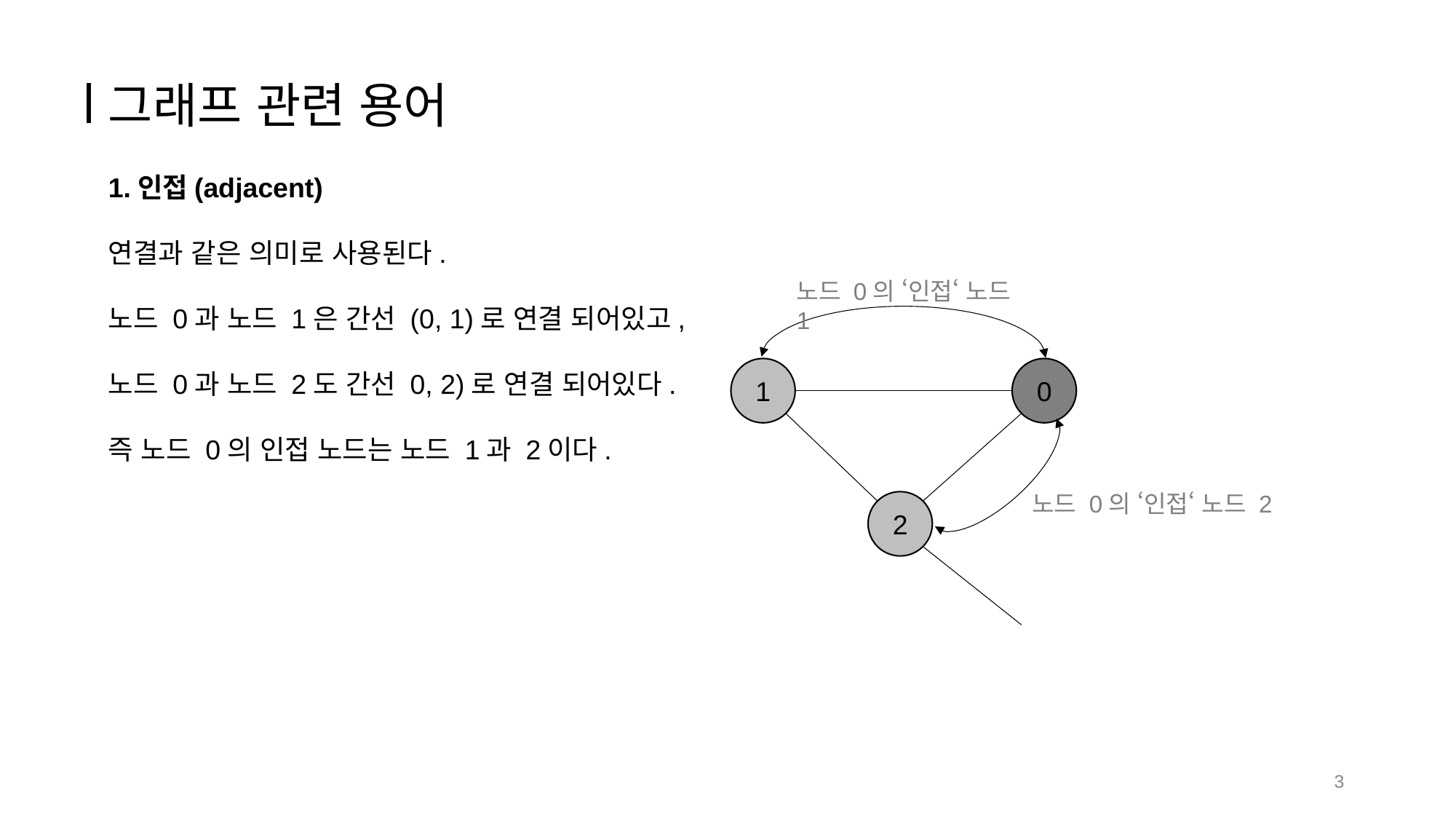

그래프 관련 용어
1.인접(adjacent)

연결과 같은 의미로 사용된다.

노드 0과 노드 1은 간선 (0, 1)로 연결 되어있고,

노드 0과 노드 2도 간선 0, 2)로 연결 되어있다.

즉 노드 0의 인접 노드는 노드 1과 2이다.
노드 0의 ‘인접‘ 노드 1

1
0

노드 0의 ‘인접‘ 노드 2
2
3